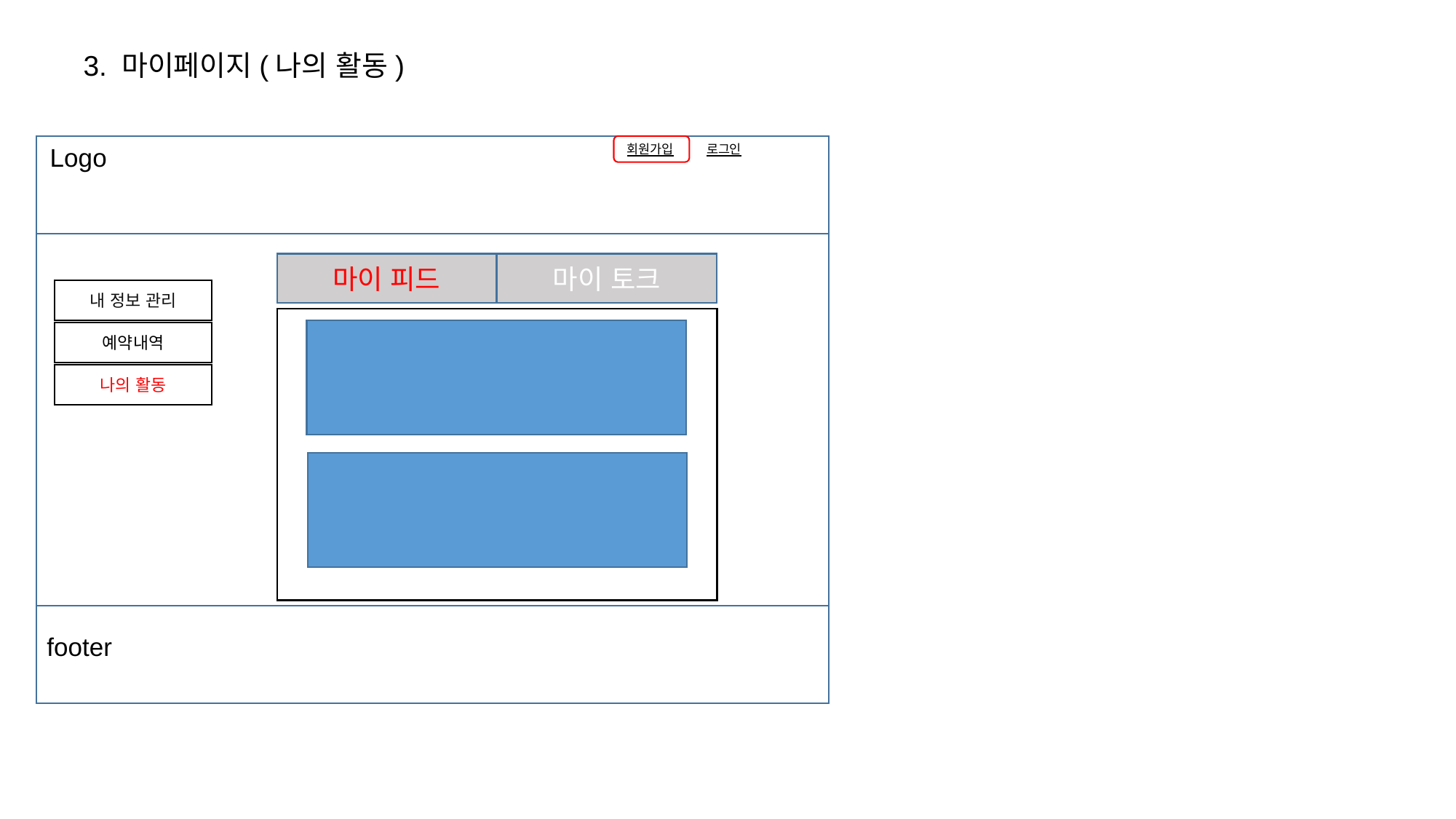

# 3. 마이페이지(나의 활동)
회원가입
로그인

Logo

마이 피드
마이 토크
내 정보 관리

예약내역
나의 활동

footer